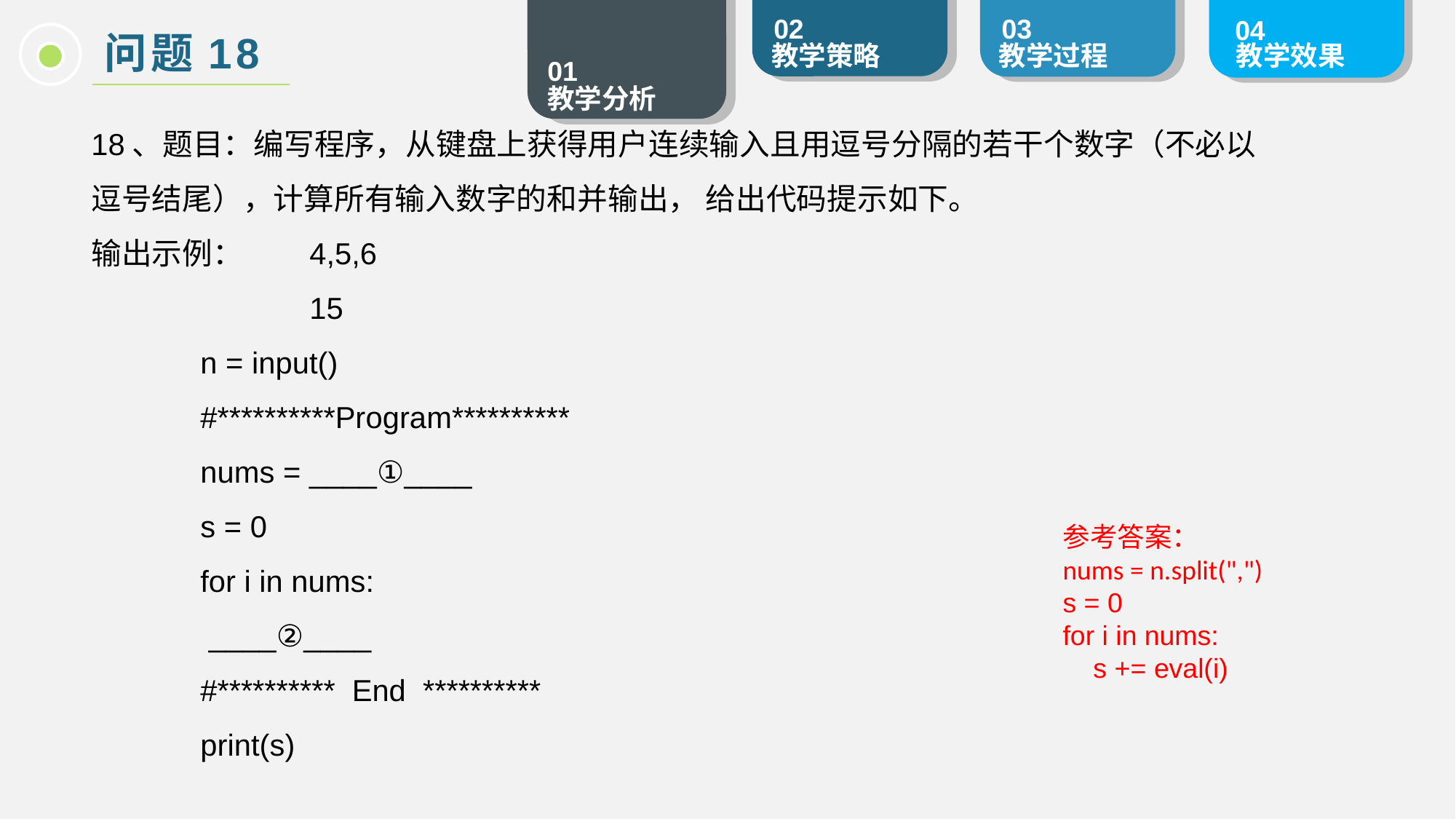

问题18

18、题目：编写程序，从键盘上获得用户连续输入且用逗号分隔的若干个数字（不必以逗号结尾），计算所有输入数字的和并输出， 给出代码提示如下。
输出示例：	4,5,6
		15
	n = input()
	#**********Program**********
	nums = ____①____
	s = 0
	for i in nums:
   	 ____②____
	#**********  End  **********
	print(s)

参考答案：
nums = n.split(",")
s = 0
for i in nums:
    s += eval(i)